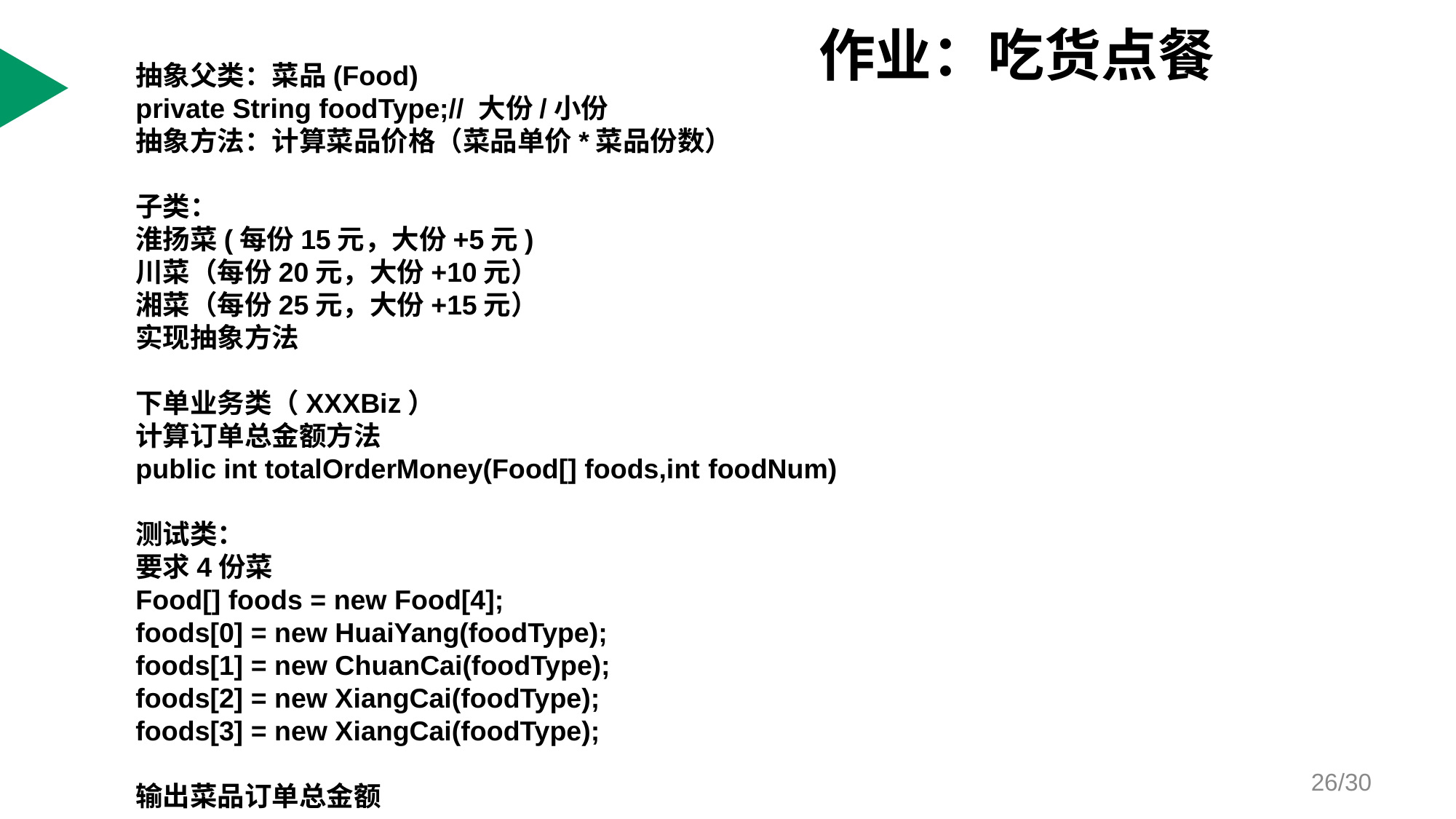

# 作业：吃货点餐
抽象父类：菜品(Food)
private String foodType;// 大份/小份
抽象方法：计算菜品价格（菜品单价*菜品份数）

子类：
淮扬菜(每份15元，大份+5元)
川菜（每份20元，大份+10元）
湘菜（每份25元，大份+15元）
实现抽象方法

下单业务类（XXXBiz）
计算订单总金额方法
public int totalOrderMoney(Food[] foods,int foodNum)

测试类：
要求4份菜
Food[] foods = new Food[4];
foods[0] = new HuaiYang(foodType);
foods[1] = new ChuanCai(foodType);
foods[2] = new XiangCai(foodType);
foods[3] = new XiangCai(foodType);

输出菜品订单总金额
26/30